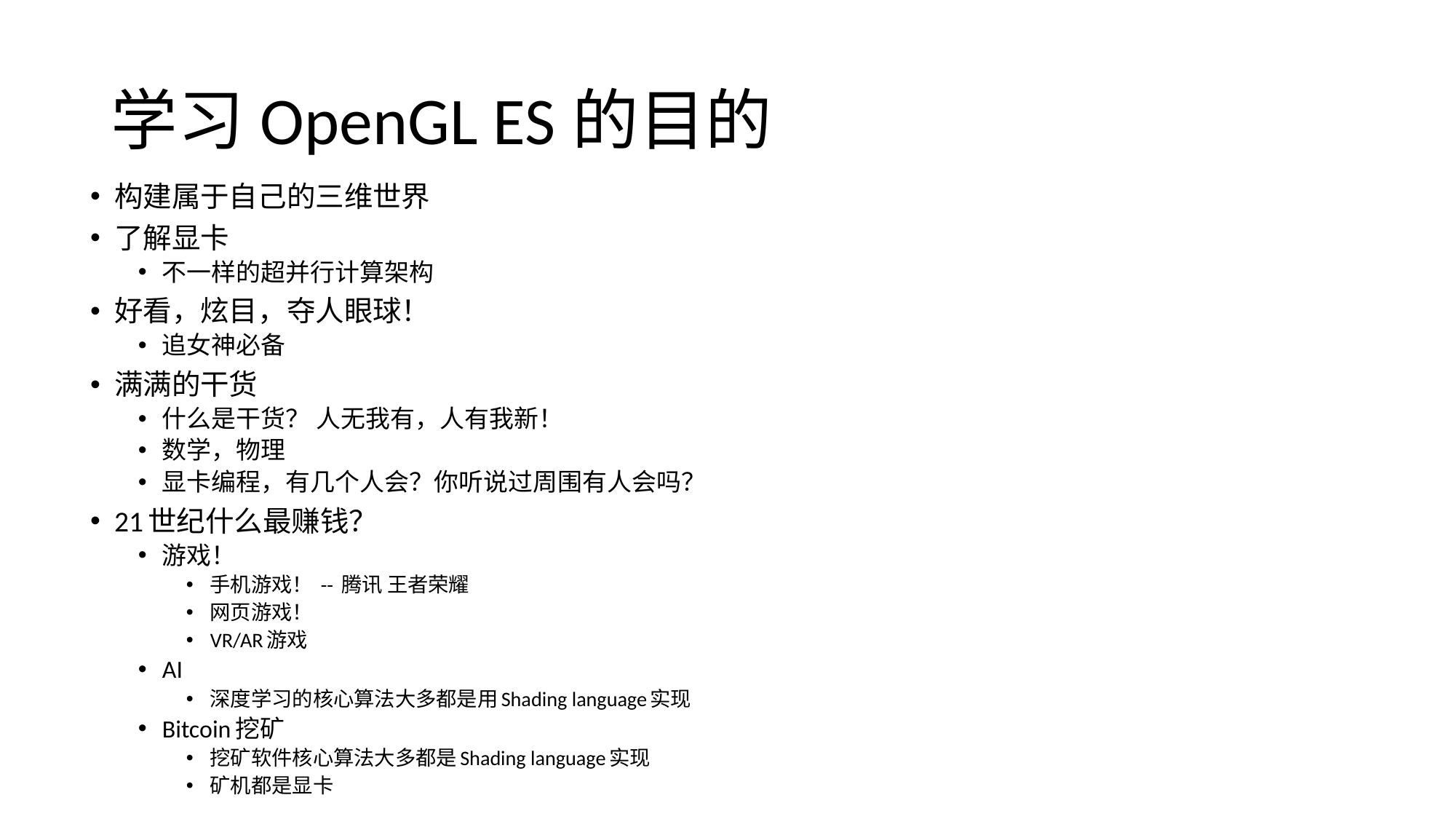

# 学习OpenGL ES的目的
构建属于自己的三维世界
了解显卡
不一样的超并行计算架构
好看，炫目，夺人眼球！
追女神必备
满满的干货
什么是干货？ 人无我有，人有我新！
数学，物理
显卡编程，有几个人会？你听说过周围有人会吗？
21世纪什么最赚钱？
游戏！
手机游戏！ -- 腾讯 王者荣耀
网页游戏！
VR/AR游戏
AI
深度学习的核心算法大多都是用Shading language实现
Bitcoin挖矿
挖矿软件核心算法大多都是Shading language实现
矿机都是显卡